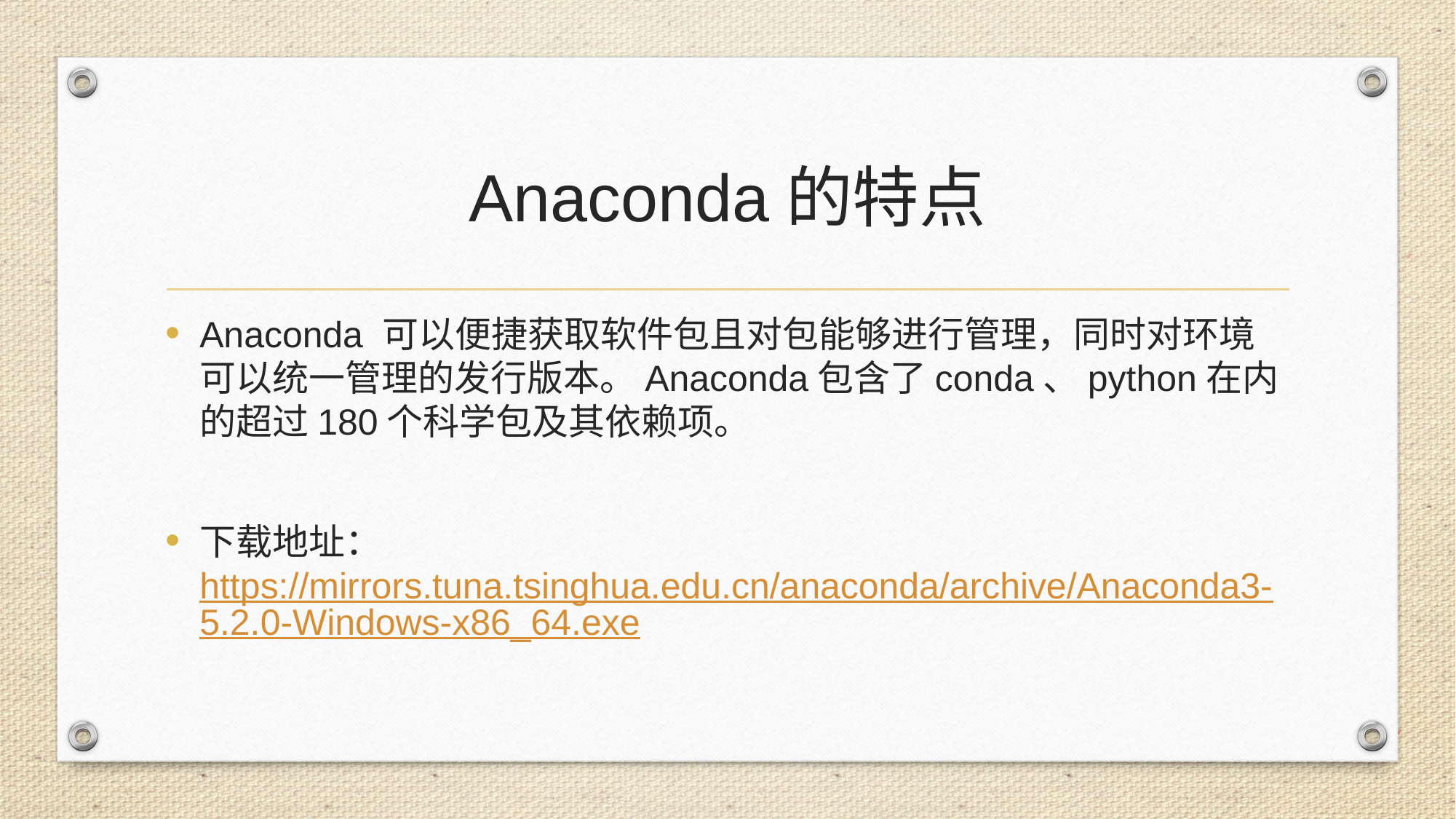

# Anaconda的特点
Anaconda 可以便捷获取软件包且对包能够进行管理，同时对环境可以统一管理的发行版本。Anaconda包含了conda、python在内的超过180个科学包及其依赖项。

下载地址：
https://mirrors.tuna.tsinghua.edu.cn/anaconda/archive/Anaconda3-5.2.0-Windows-x86_64.exe